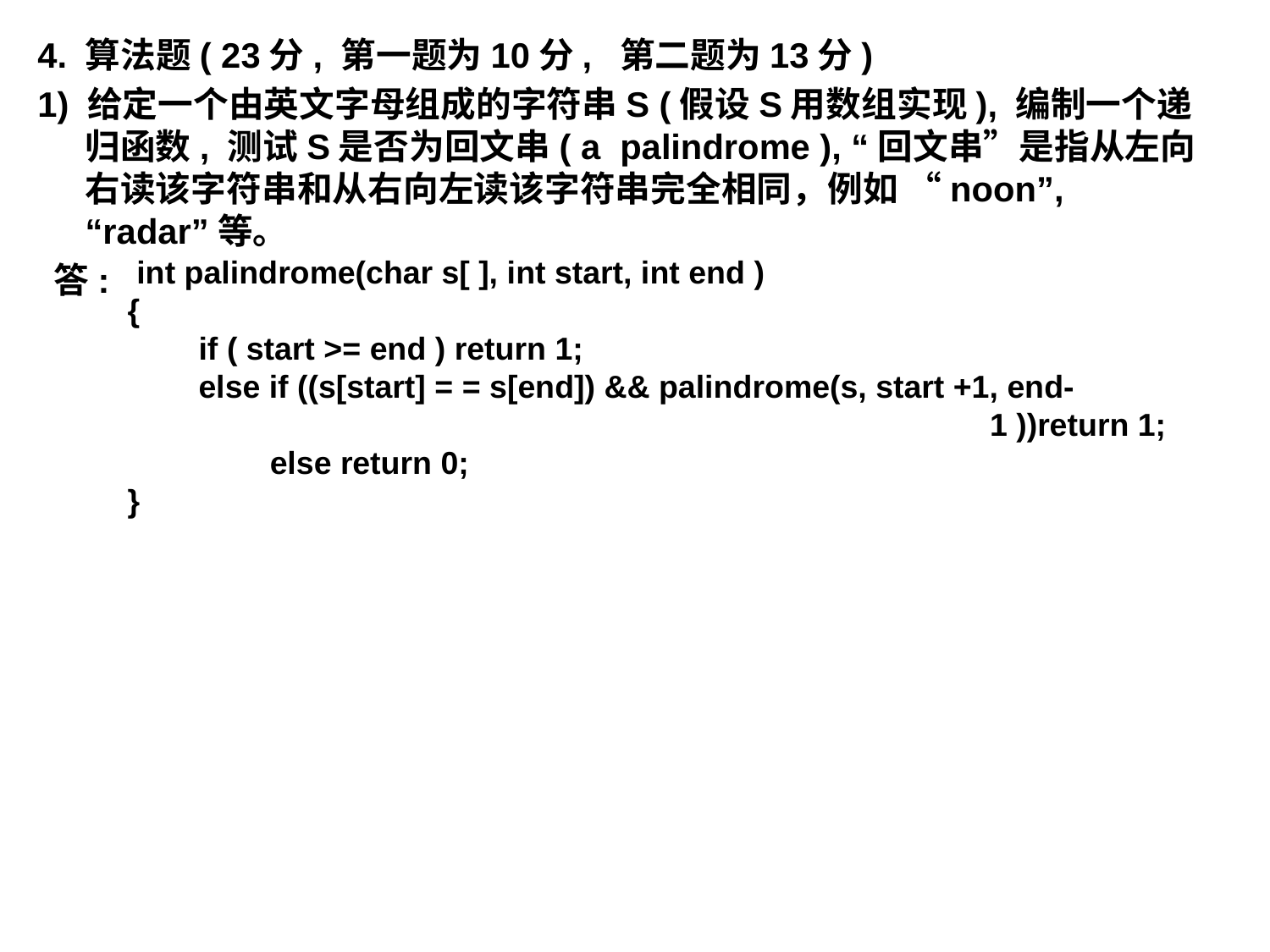

4. 算法题( 23分, 第一题为10分,  第二题为13分)
1) 给定一个由英文字母组成的字符串S (假设S用数组实现), 编制一个递归函数, 测试S是否为回文串( a  palindrome ), “回文串”是指从左向右读该字符串和从右向左读该字符串完全相同，例如 “noon”, “radar”等。
 答:
 int palindrome(char s[ ], int start, int end )
{
        if ( start >= end ) return 1;
        else if ((s[start] = = s[end]) && palindrome(s, start +1, end-
                                                                                                 1 ))return 1;
                else return 0;
}